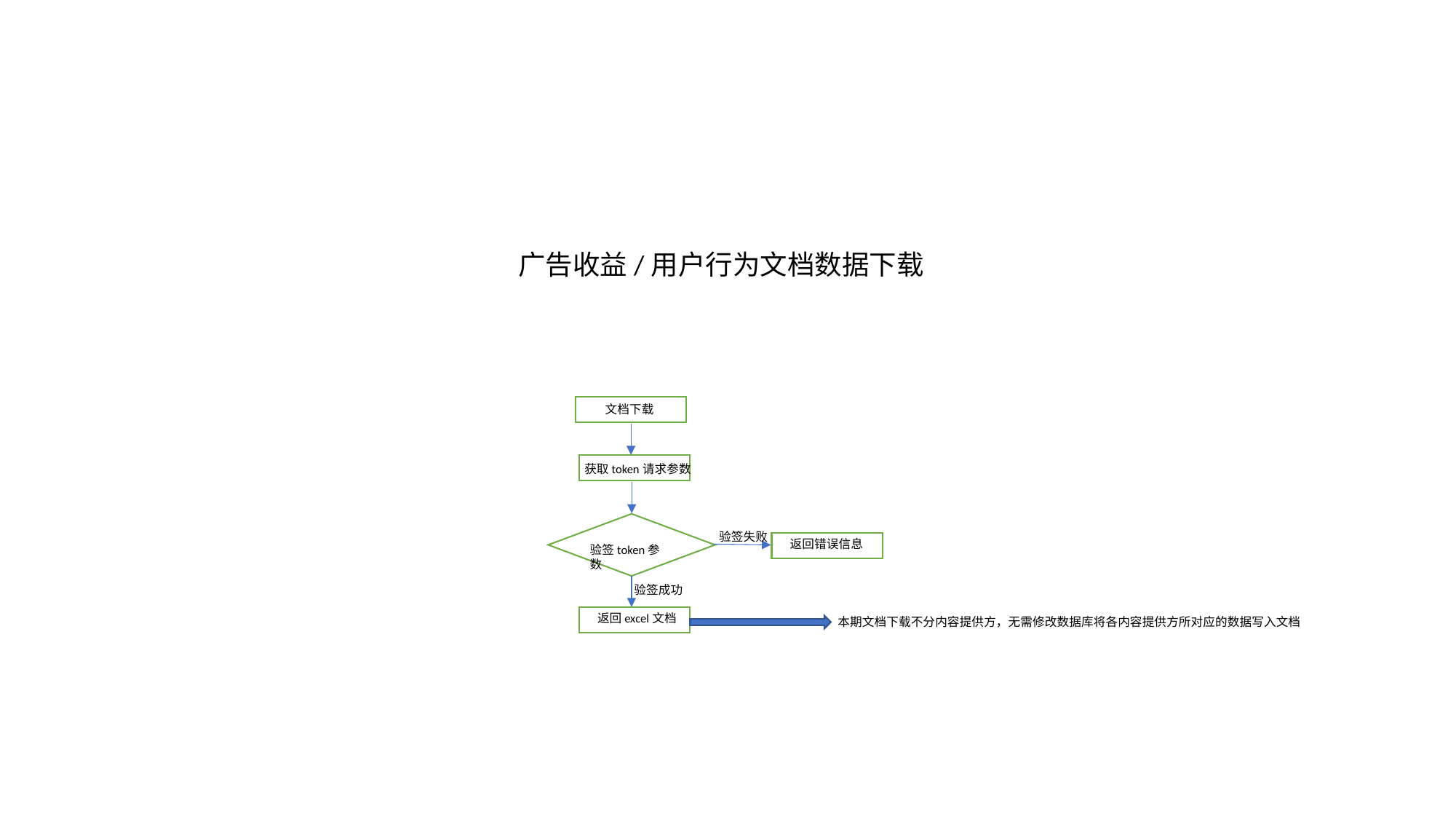

广告收益/用户行为文档数据下载
文档下载

获取token请求参数

验签失败
返回错误信息

验签token参数
验签成功
返回excel文档

本期文档下载不分内容提供方，无需修改数据库将各内容提供方所对应的数据写入文档